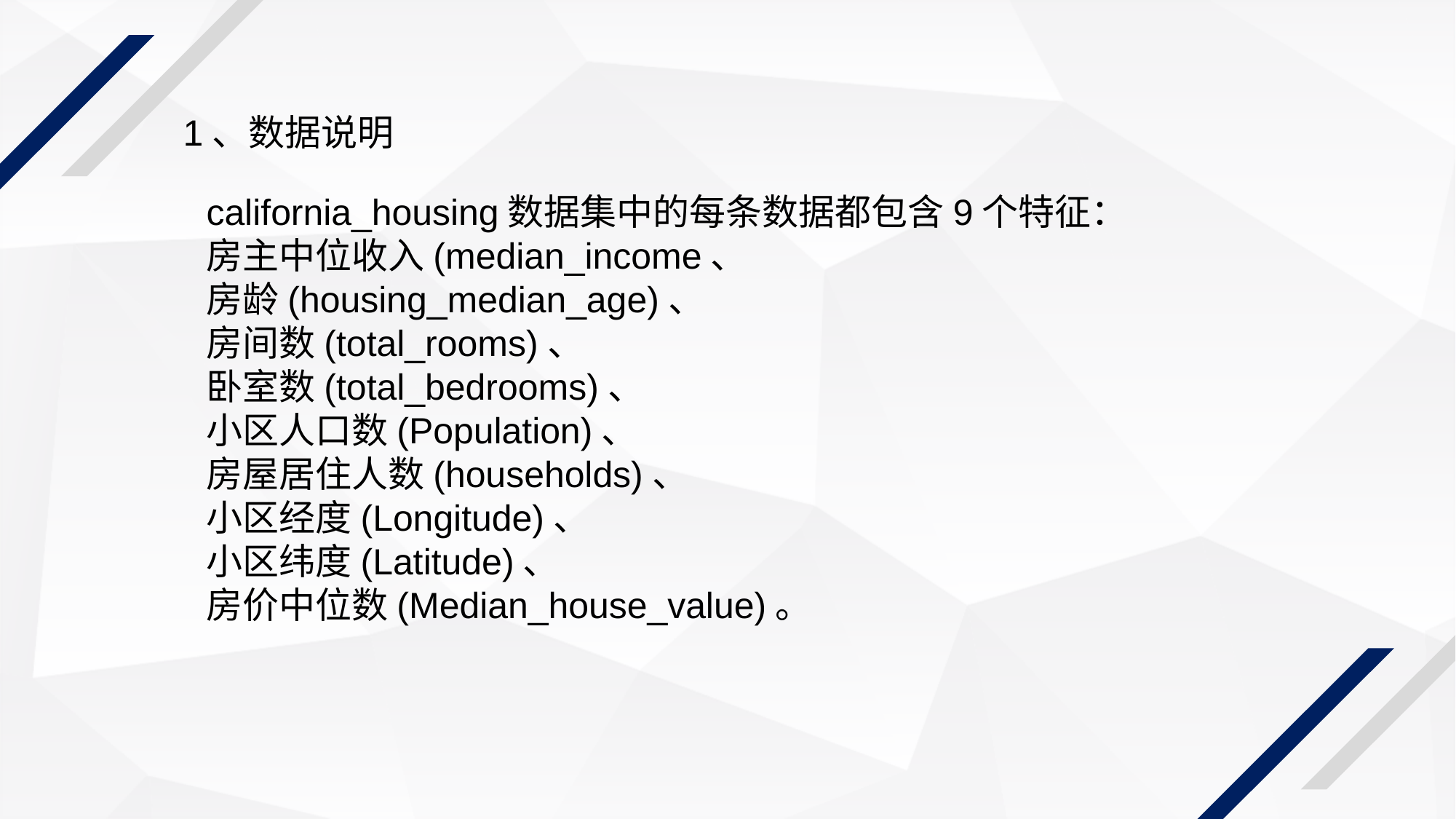

1、数据说明

california_housing数据集中的每条数据都包含9个特征：
房主中位收入(median_income、
房龄(housing_median_age)、
房间数(total_rooms)、
卧室数(total_bedrooms)、
小区人口数(Population)、
房屋居住人数(households)、
小区经度(Longitude)、
小区纬度(Latitude)、
房价中位数(Median_house_value)。